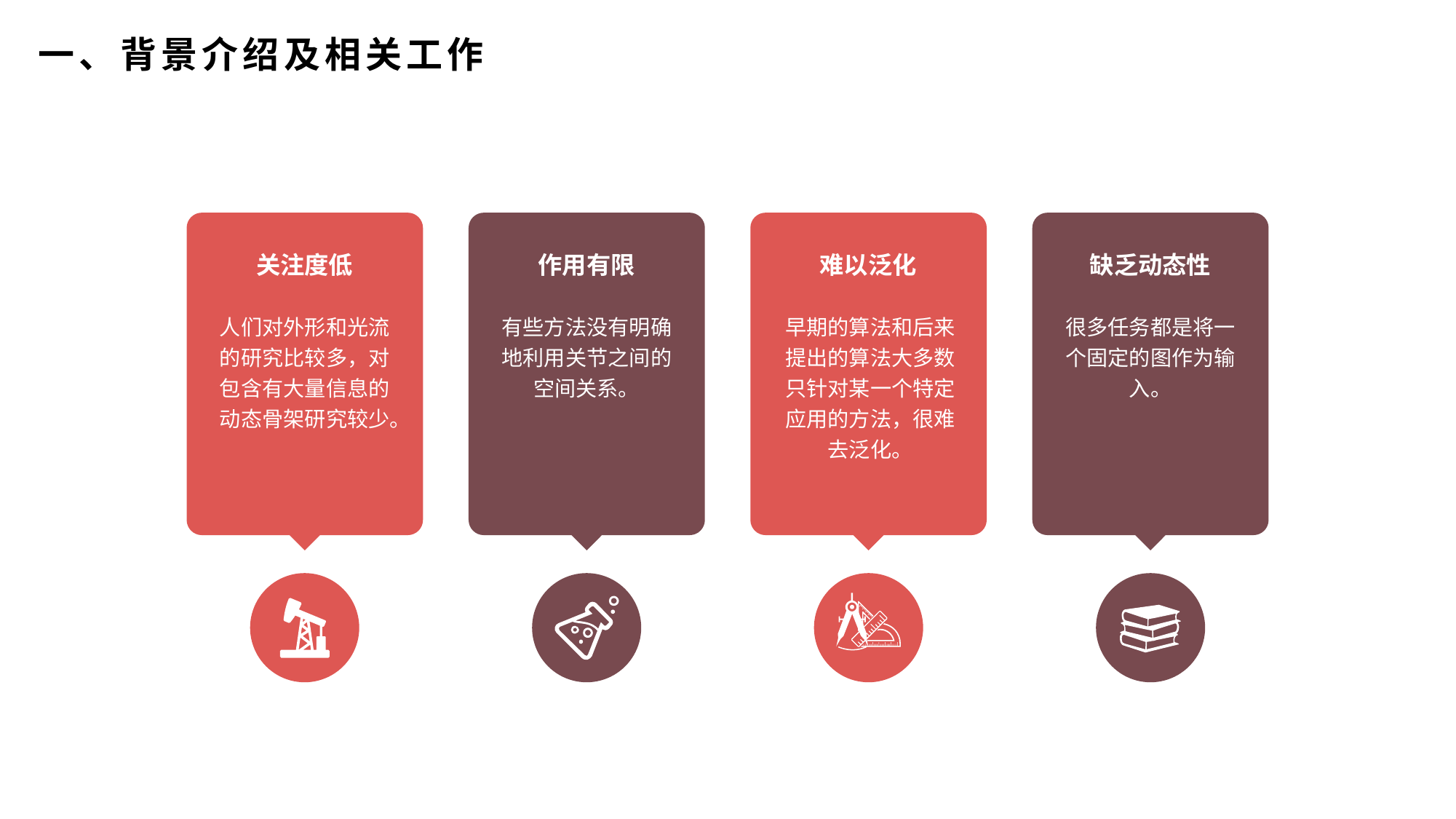

一、背景介绍及相关工作

关注度低
作用有限
难以泛化
缺乏动态性
人们对外形和光流的研究比较多，对包含有大量信息的动态骨架研究较少。
有些方法没有明确地利用关节之间的空间关系。
早期的算法和后来提出的算法大多数只针对某一个特定应用的方法，很难去泛化。
很多任务都是将一个固定的图作为输入。